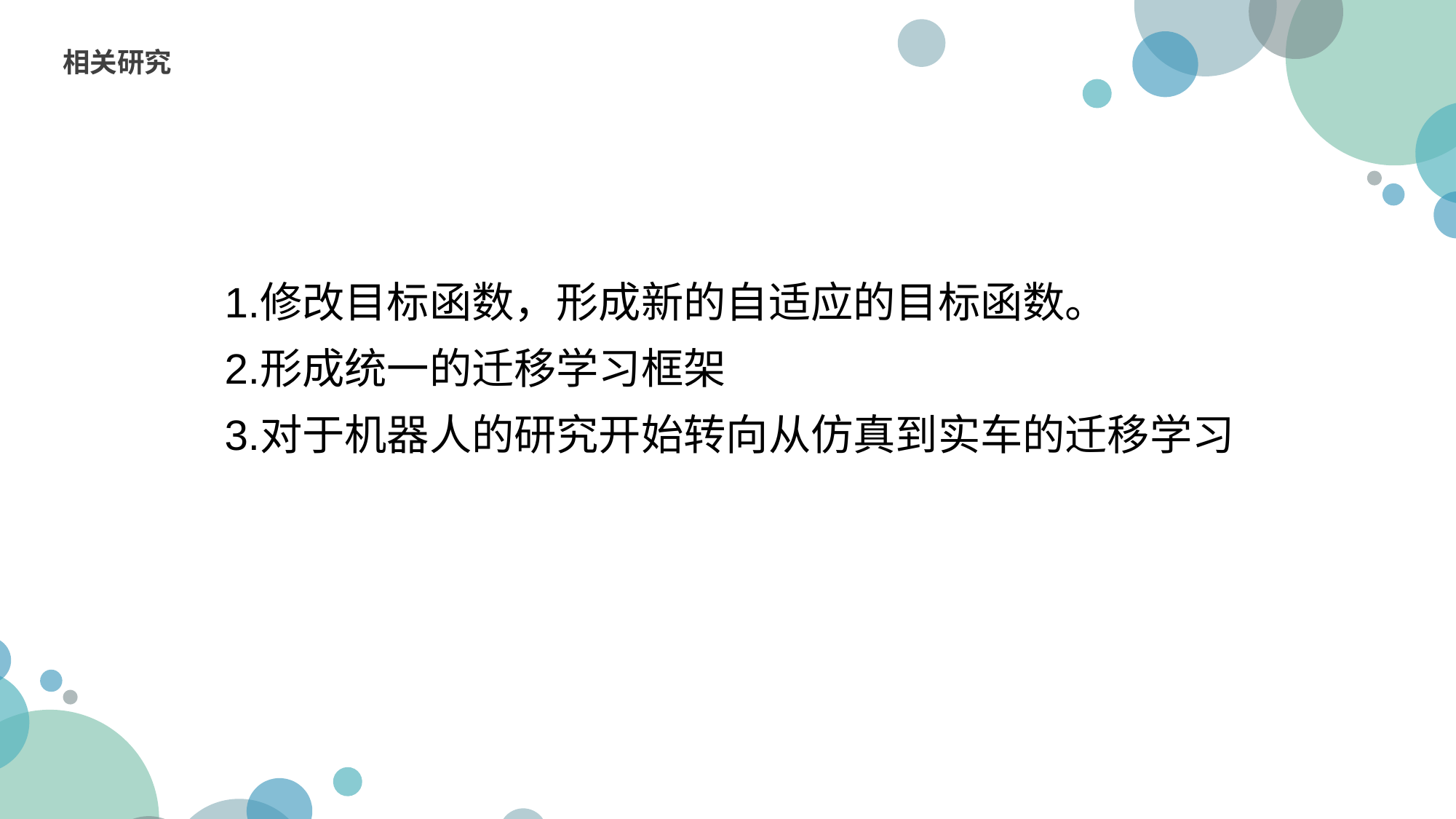

相关研究
修改目标函数，形成新的自适应的目标函数。
形成统一的迁移学习框架
对于机器人的研究开始转向从仿真到实车的迁移学习